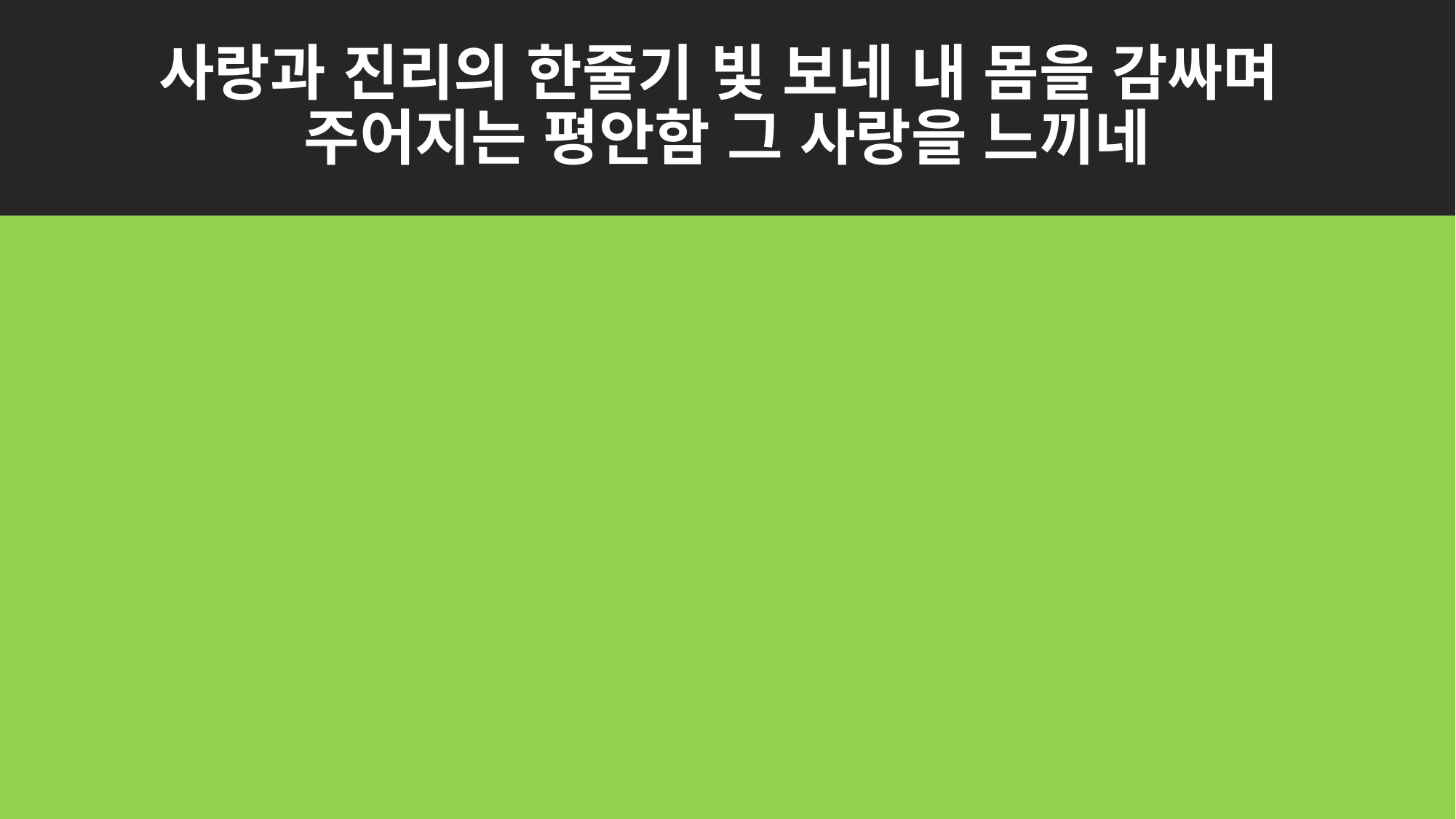

# 사랑과 진리의 한줄기 빛 보네 내 몸을 감싸며 주어지는 평안함 그 사랑을 느끼네